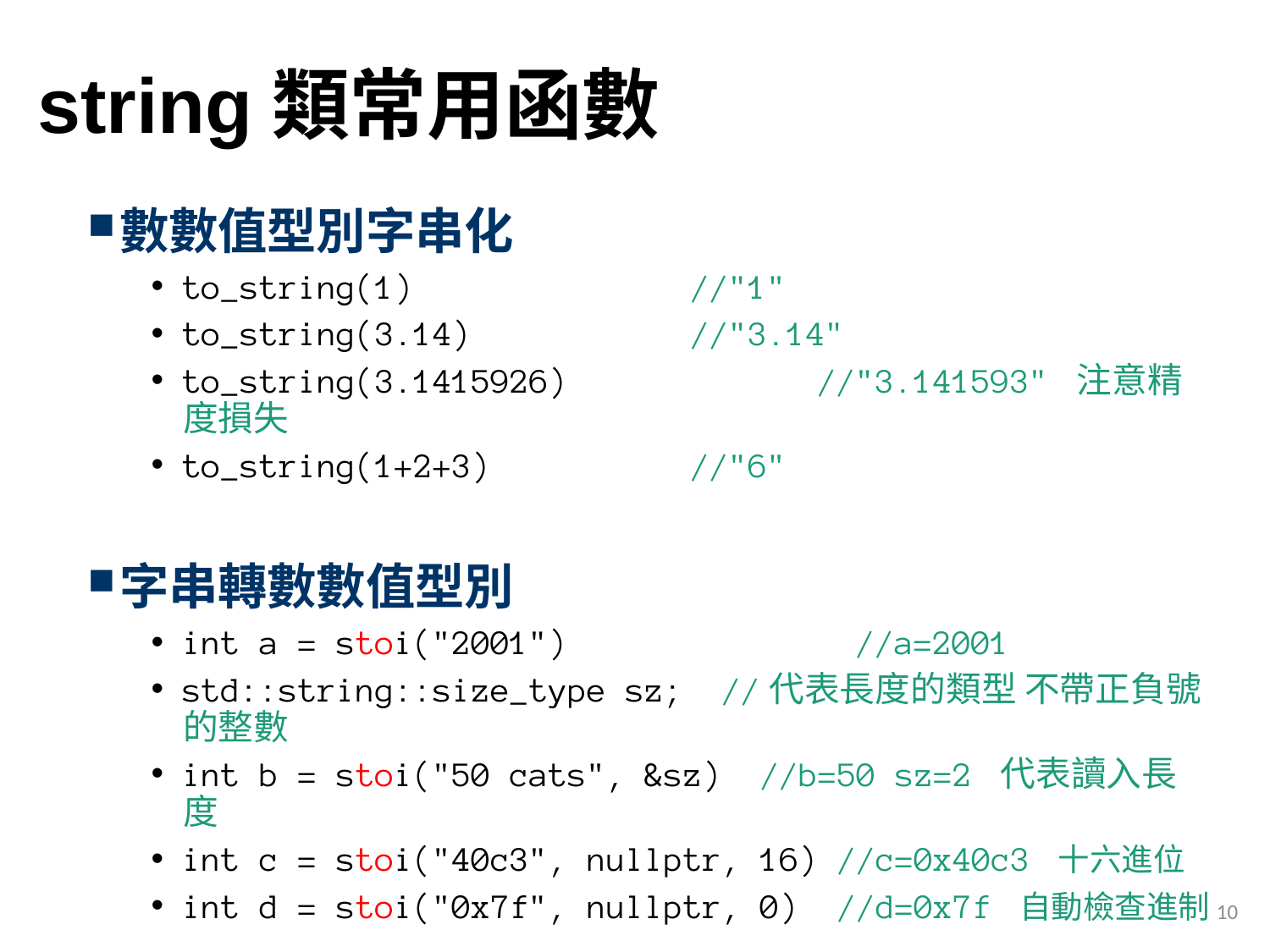

# string類常用函數
數數值型別字串化
to_string(1)			//"1"
to_string(3.14)		//"3.14"
to_string(3.1415926)		//"3.141593" 注意精度損失
to_string(1+2+3)		//"6"

字串轉數數值型別
int a = stoi("2001")		  //a=2001
std::string::size_type sz;  //代表長度的類型 不帶正負號的整數
int b = stoi("50 cats", &sz)  //b=50 sz=2 代表讀入長度
int c = stoi("40c3", nullptr, 16) //c=0x40c3 十六進位
int d = stoi("0x7f", nullptr, 0)  //d=0x7f 自動檢查進制

double e = stod("34.5")	  //e=34.5
10